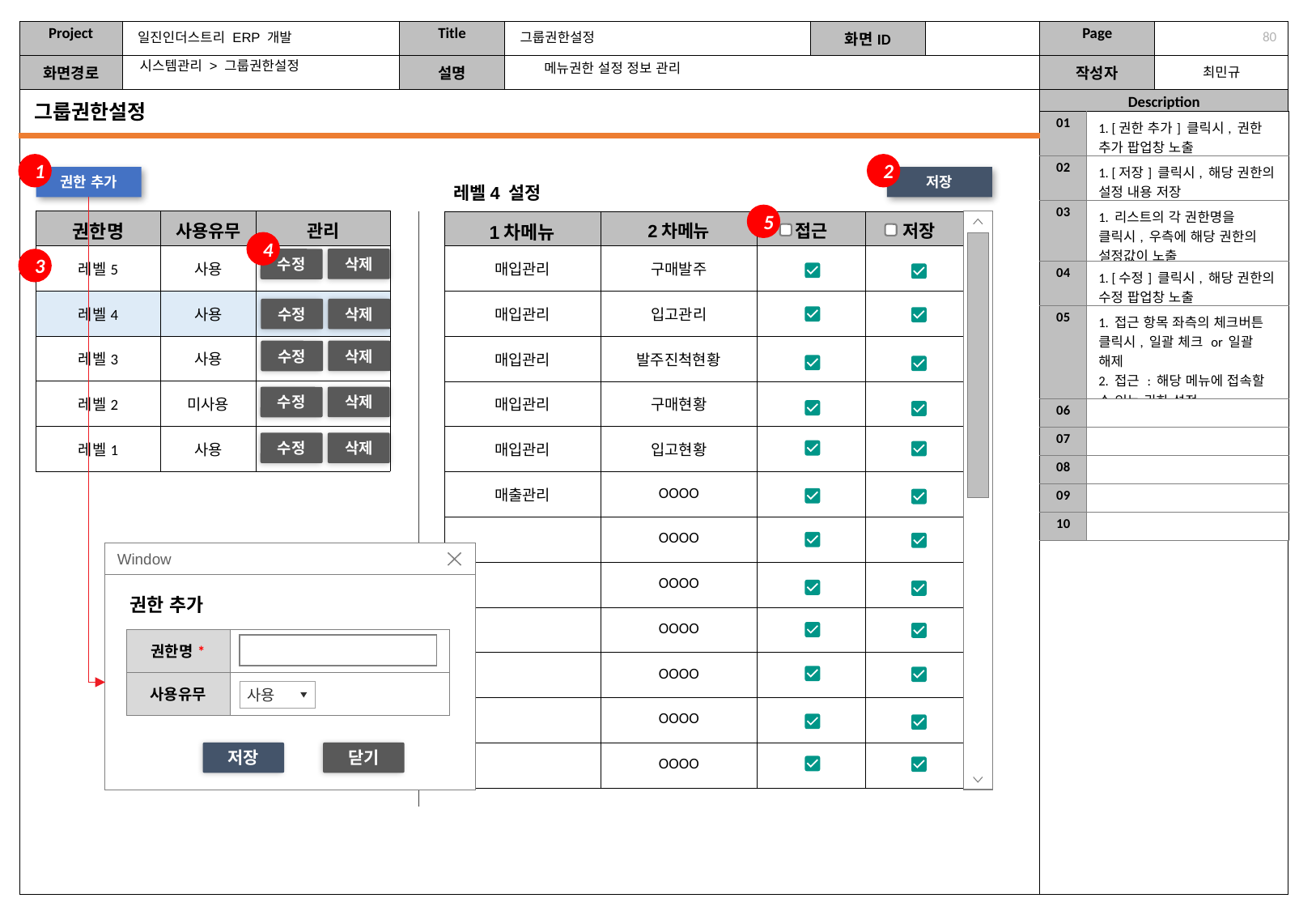

일진인더스트리 ERP 개발

그룹권한설정
80
시스템관리 > 그룹권한설정
메뉴권한 설정 정보 관리
그룹권한설정
| 01 | 1. [권한 추가] 클릭시, 권한 추가 팝업창 노출 |
| --- | --- |
| 02 | 1. [저장] 클릭시, 해당 권한의 설정 내용 저장 |
| 03 | 1. 리스트의 각 권한명을 클릭시, 우측에 해당 권한의 설정값이 노출 |
| 04 | 1. [수정] 클릭시, 해당 권한의 수정 팝업창 노출 |
| 05 | 1. 접근 항목 좌측의 체크버튼 클릭시, 일괄 체크 or 일괄 해제 2. 접근 : 해당 메뉴에 접속할 수 있는 권한 설정 |
| 06 |  |
| 07 |  |
| 08 |  |
| 09 |  |
| 10 |  |
1
2
권한 추가
저장
레벨4 설정
5
| 권한명 | 사용유무 | 관리 |
| --- | --- | --- |
| 레벨5 | 사용 |  |
| 레벨4 | 사용 |  |
| 레벨3 | 사용 |  |
| 레벨2 | 미사용 |  |
| 레벨1 | 사용 |  |

| 1차메뉴 | 2차메뉴 | 접근 | 저장 |
| --- | --- | --- | --- |
| 매입관리 | 구매발주 |  |  |
| 매입관리 | 입고관리 |  |  |
| 매입관리 | 발주진척현황 |  |  |
| 매입관리 | 구매현황 |  |  |
| 매입관리 | 입고현황 |  |  |
| 매출관리 | OOOO |  |  |
|  | OOOO |  |  |
|  | OOOO |  |  |
|  | OOOO |  |  |
|  | OOOO |  |  |
|  | OOOO |  |  |
|  | OOOO |  |  |

4
삭제
3
수정

삭제
수정

삭제
수정

삭제
수정

삭제
수정

Window

권한 추가

| 권한명\* |  |
| --- | --- |
| 사용유무 |  |

사용

저장
닫기